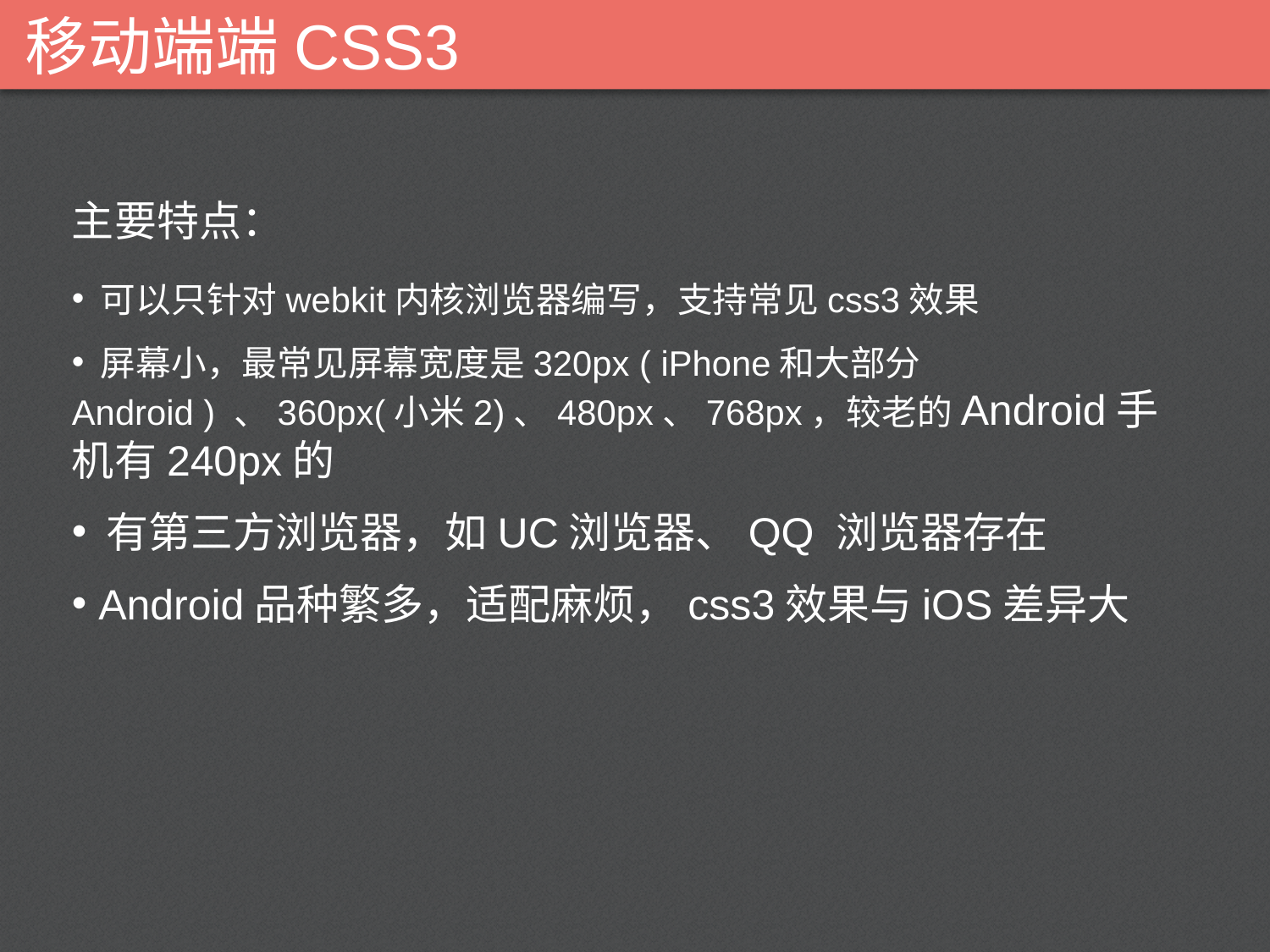

# 移动端端CSS3
主要特点：
 可以只针对webkit内核浏览器编写，支持常见css3效果
 屏幕小，最常见屏幕宽度是320px ( iPhone和大部分Android ) 、360px(小米2)、480px、768px，较老的Android手机有240px的
 有第三方浏览器，如UC浏览器、QQ 浏览器存在
 Android品种繁多，适配麻烦，css3效果与iOS差异大